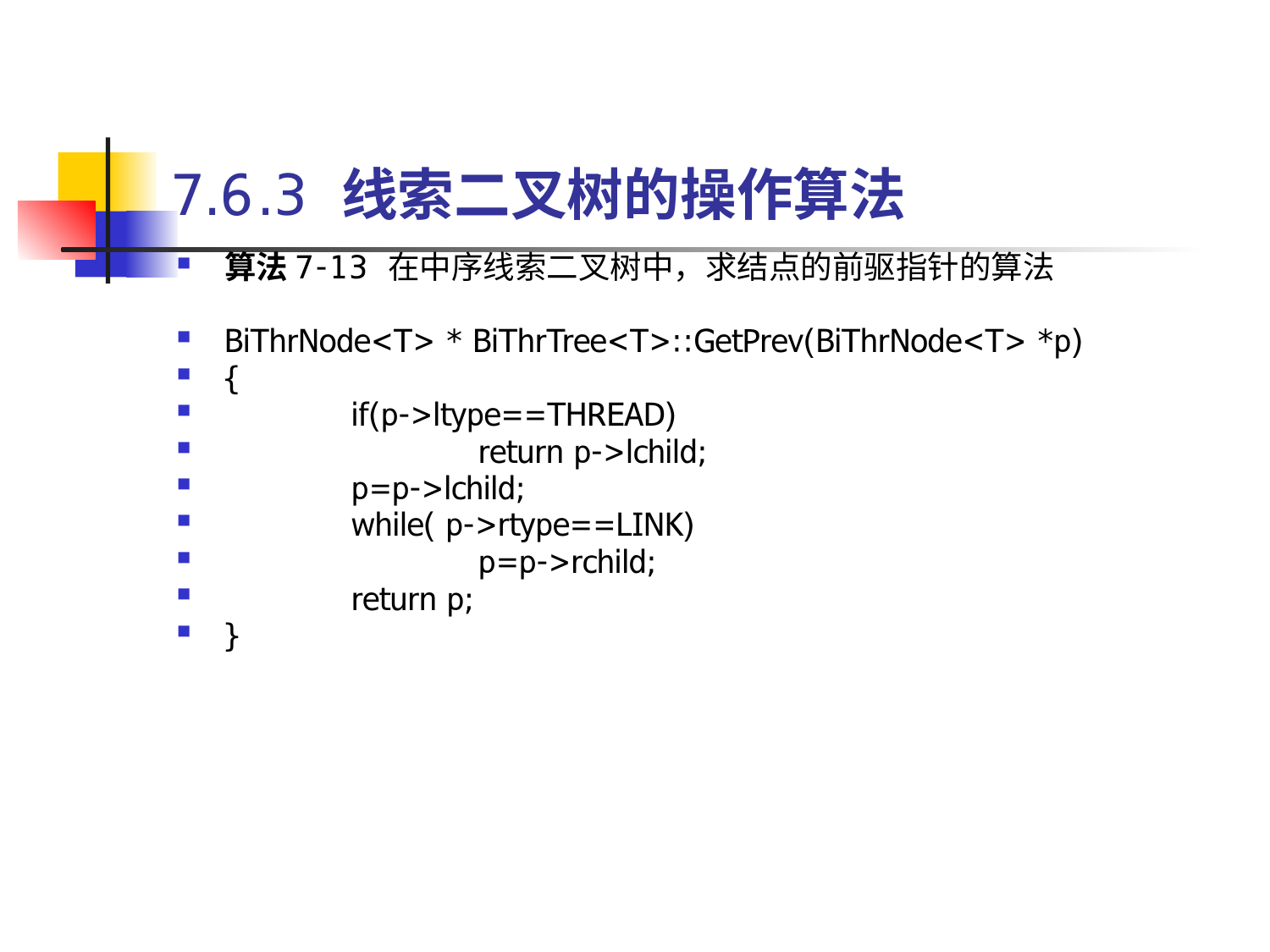

# 7.6.3 线索二叉树的操作算法
算法7-13 在中序线索二叉树中，求结点的前驱指针的算法

BiThrNode<T> * BiThrTree<T>::GetPrev(BiThrNode<T> *p)
{
	if(p->ltype==THREAD)
		return p->lchild;
	p=p->lchild;
	while( p->rtype==LINK)
		p=p->rchild;
	return p;
}